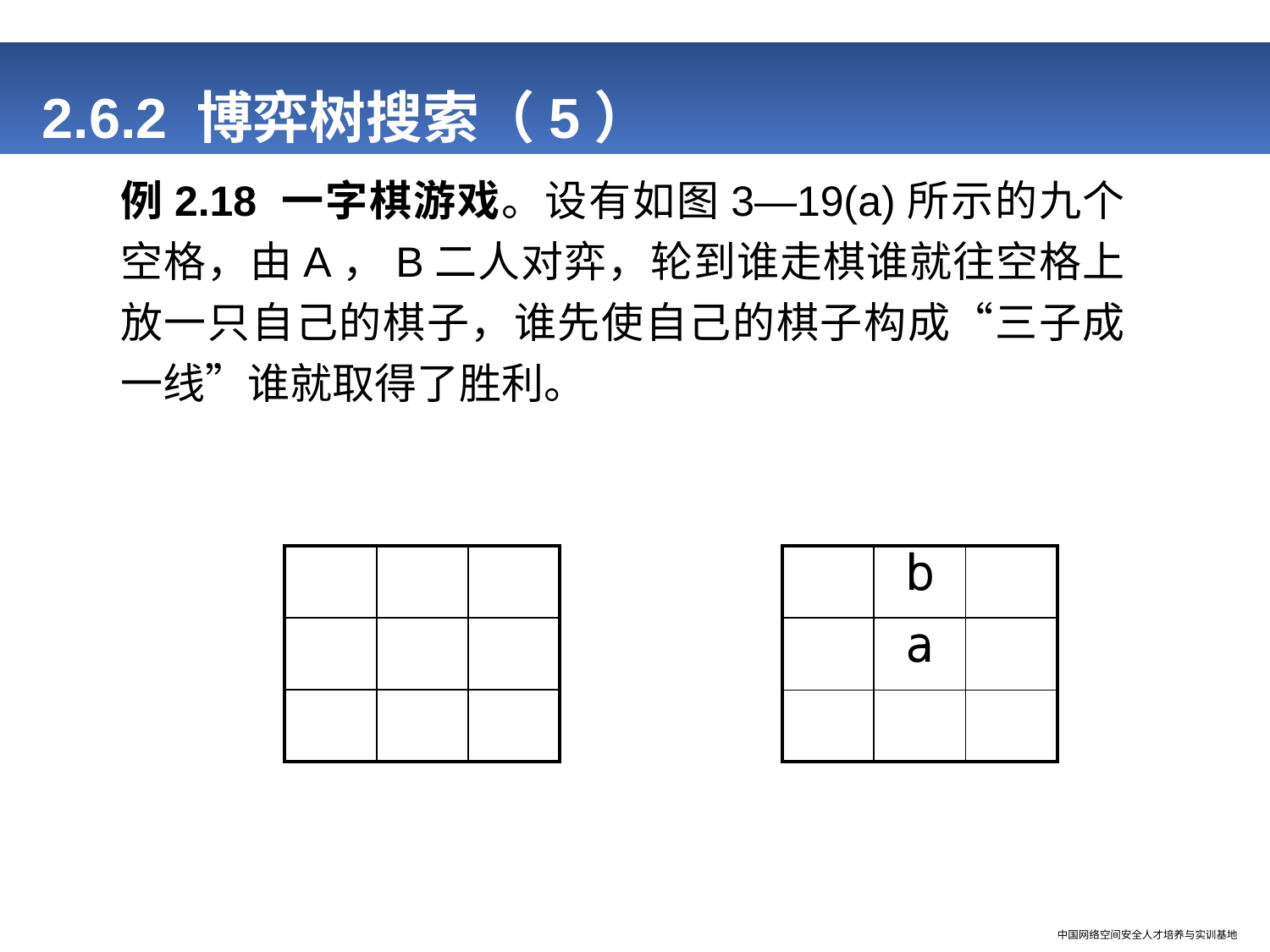

# 2.6.2 博弈树搜索（5）
例2.18 一字棋游戏。设有如图3—19(a)所示的九个空格，由A，B二人对弈，轮到谁走棋谁就往空格上放一只自己的棋子，谁先使自己的棋子构成“三子成一线”谁就取得了胜利。

|  |  |  |
| --- | --- | --- |
|  |  |  |
|  |  |  |
|  | b |  |
| --- | --- | --- |
|  | a |  |
|  |  |  |